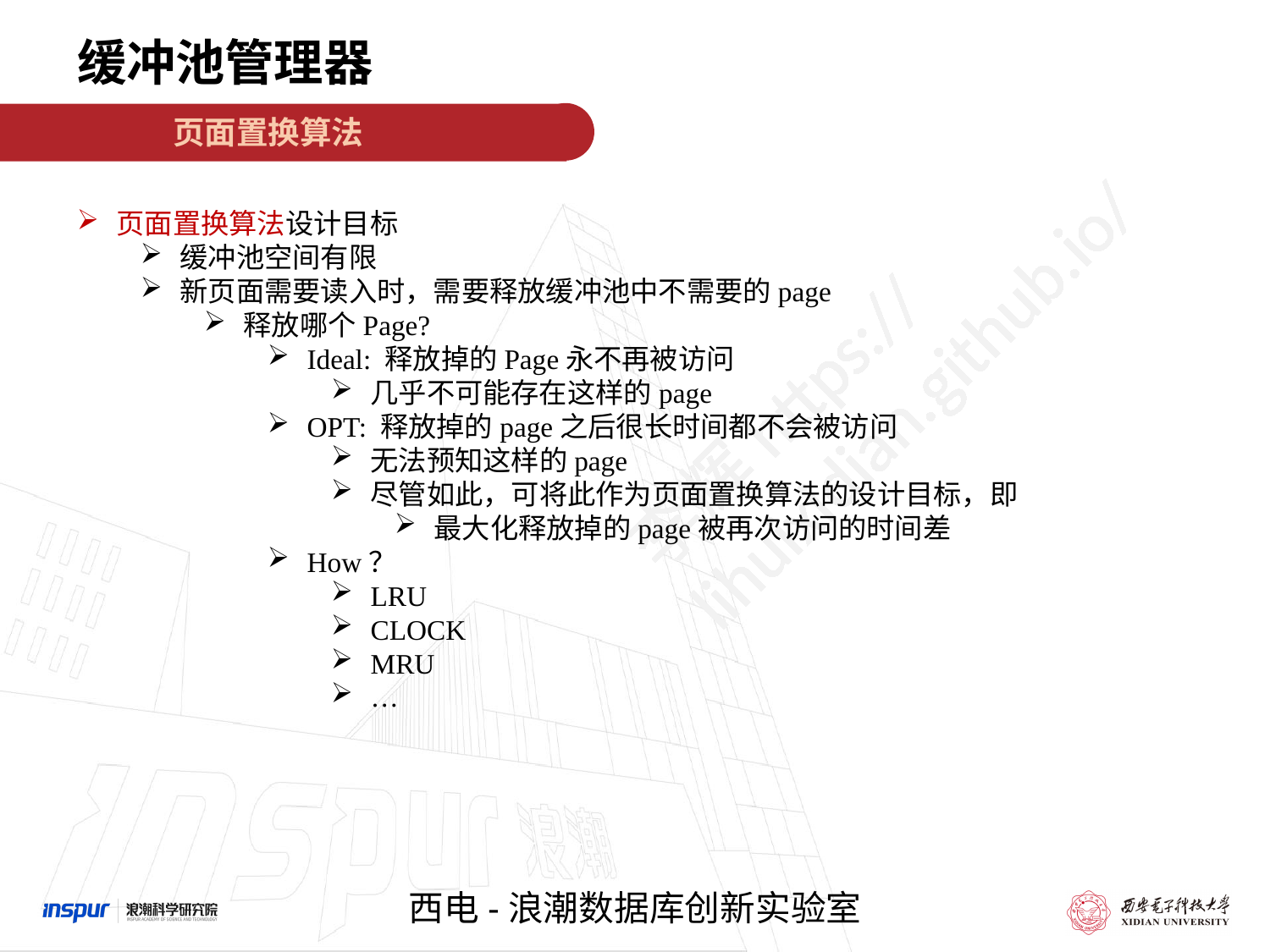

缓冲池管理器

页面置换算法
页面置换算法设计目标
缓冲池空间有限
新页面需要读入时，需要释放缓冲池中不需要的page
释放哪个Page?
Ideal: 释放掉的Page永不再被访问
几乎不可能存在这样的page
OPT: 释放掉的page之后很长时间都不会被访问
无法预知这样的page
尽管如此，可将此作为页面置换算法的设计目标，即
最大化释放掉的page被再次访问的时间差
How？
LRU
CLOCK
MRU
…